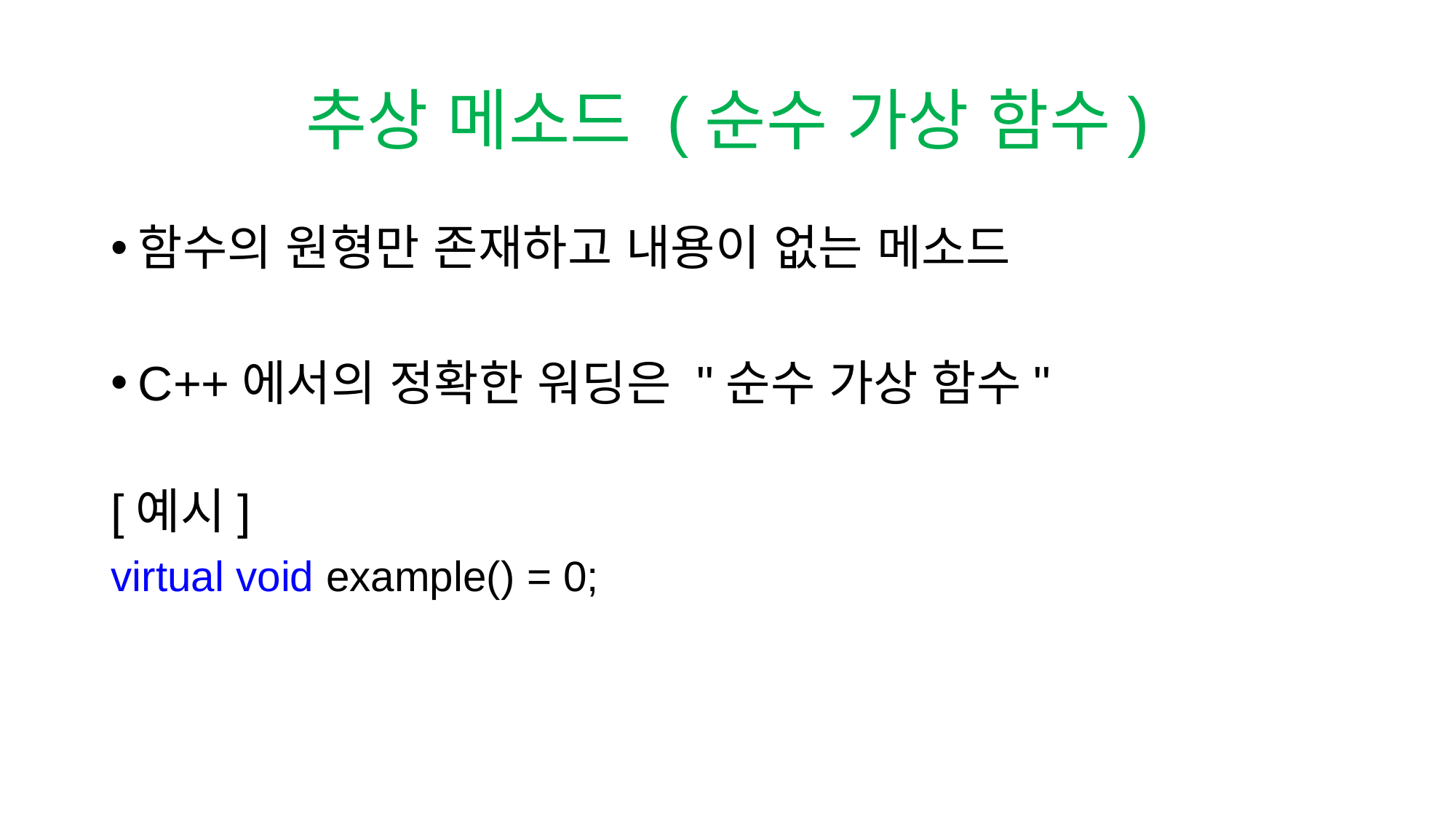

# 추상 메소드 (순수 가상 함수)
함수의 원형만 존재하고 내용이 없는 메소드

C++에서의 정확한 워딩은 "순수 가상 함수"

[예시]
virtual void example() = 0;